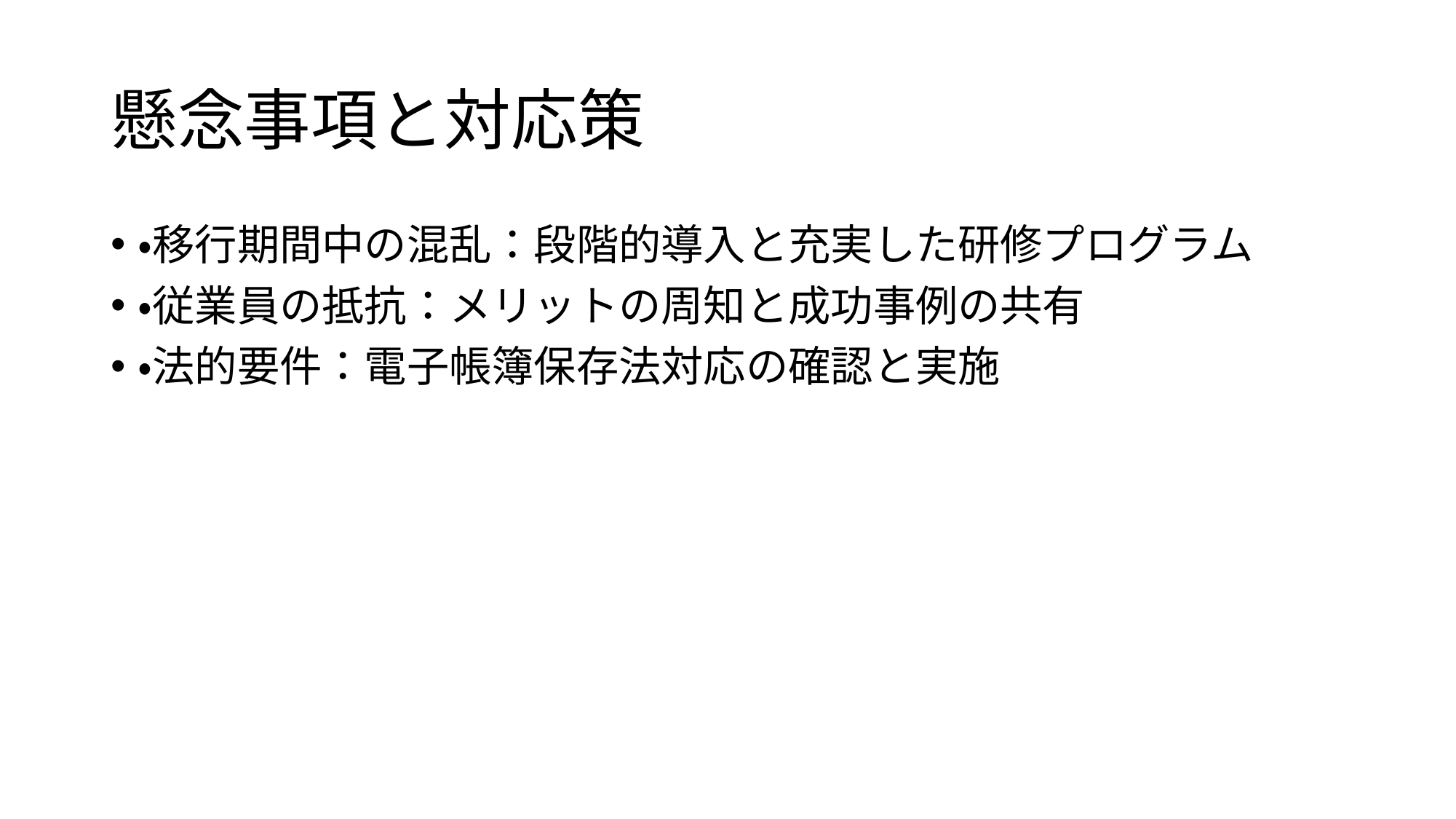

# 懸念事項と対応策
・移行期間中の混乱：段階的導入と充実した研修プログラム
・従業員の抵抗：メリットの周知と成功事例の共有
・法的要件：電子帳簿保存法対応の確認と実施